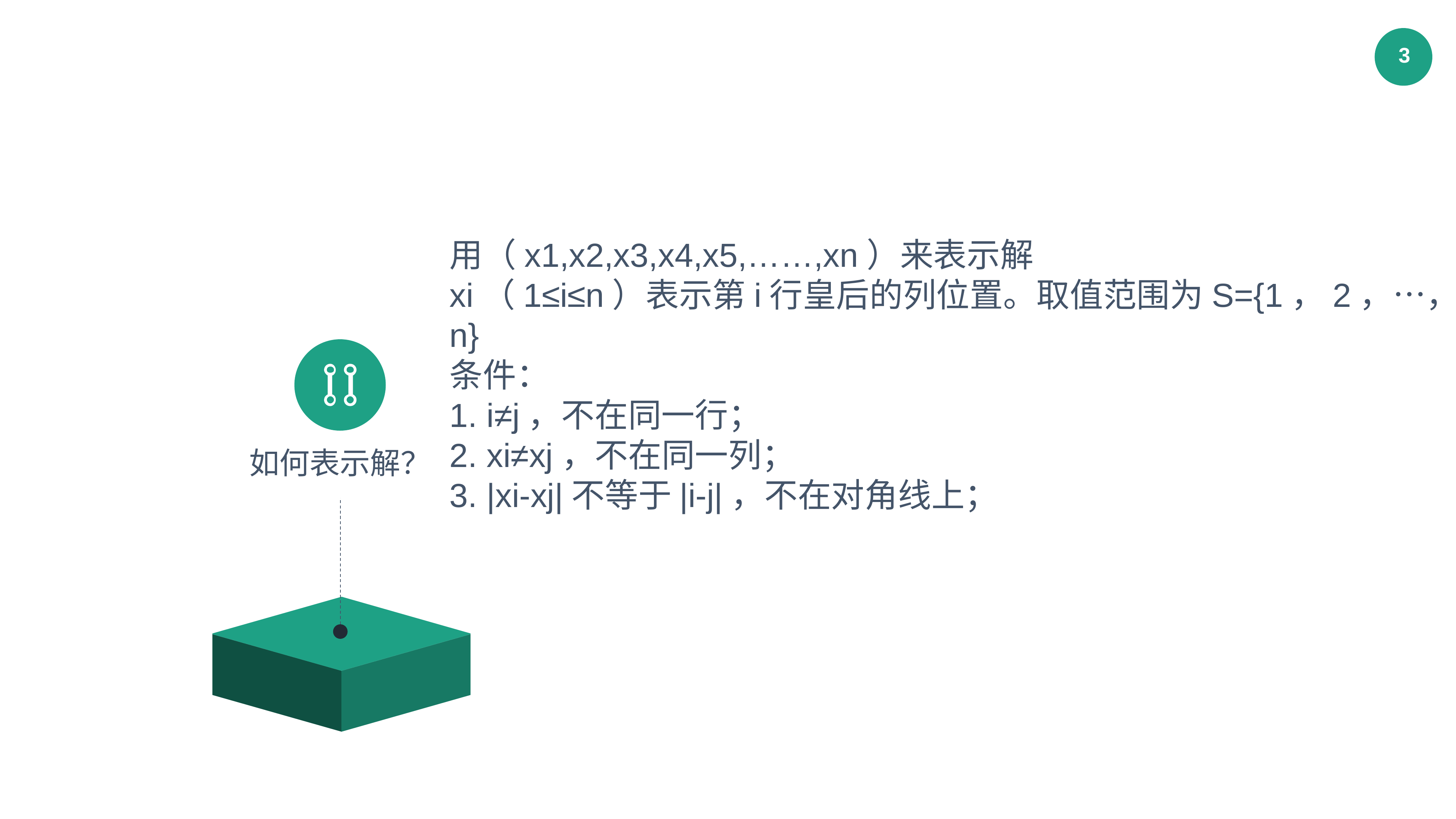

用（x1,x2,x3,x4,x5,……,xn）来表示解
xi（1≤i≤n）表示第i行皇后的列位置。取值范围为S={1，2，…，n}
条件：
1. i≠j，不在同一行；
2. xi≠xj，不在同一列；
3. |xi-xj|不等于|i-j|，不在对角线上；

如何表示解？